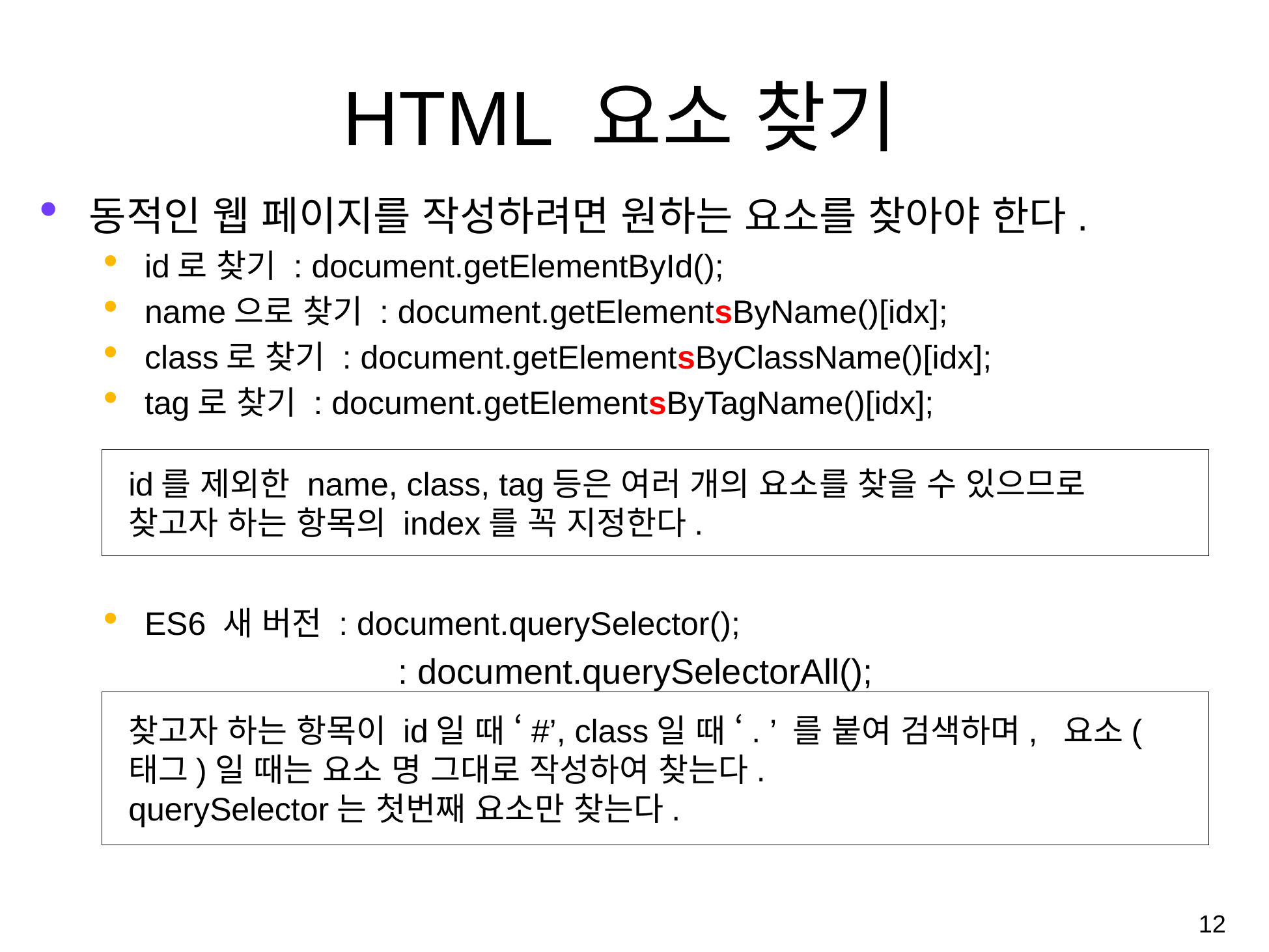

# HTML 요소 찾기
동적인 웹 페이지를 작성하려면 원하는 요소를 찾아야 한다.
id로 찾기 : document.getElementById();
name으로 찾기 : document.getElementsByName()[idx];
class로 찾기 : document.getElementsByClassName()[idx];
tag로 찾기 : document.getElementsByTagName()[idx];

ES6 새 버전 : document.querySelector();
		 	: document.querySelectorAll();

id를 제외한 name, class, tag등은 여러 개의 요소를 찾을 수 있으므로
찾고자 하는 항목의 index를 꼭 지정한다.
찾고자 하는 항목이 id일 때 ‘#’, class일 때 ‘. ’ 를 붙여 검색하며,  요소(태그)일 때는 요소 명 그대로 작성하여 찾는다.
querySelector는 첫번째 요소만 찾는다.
12